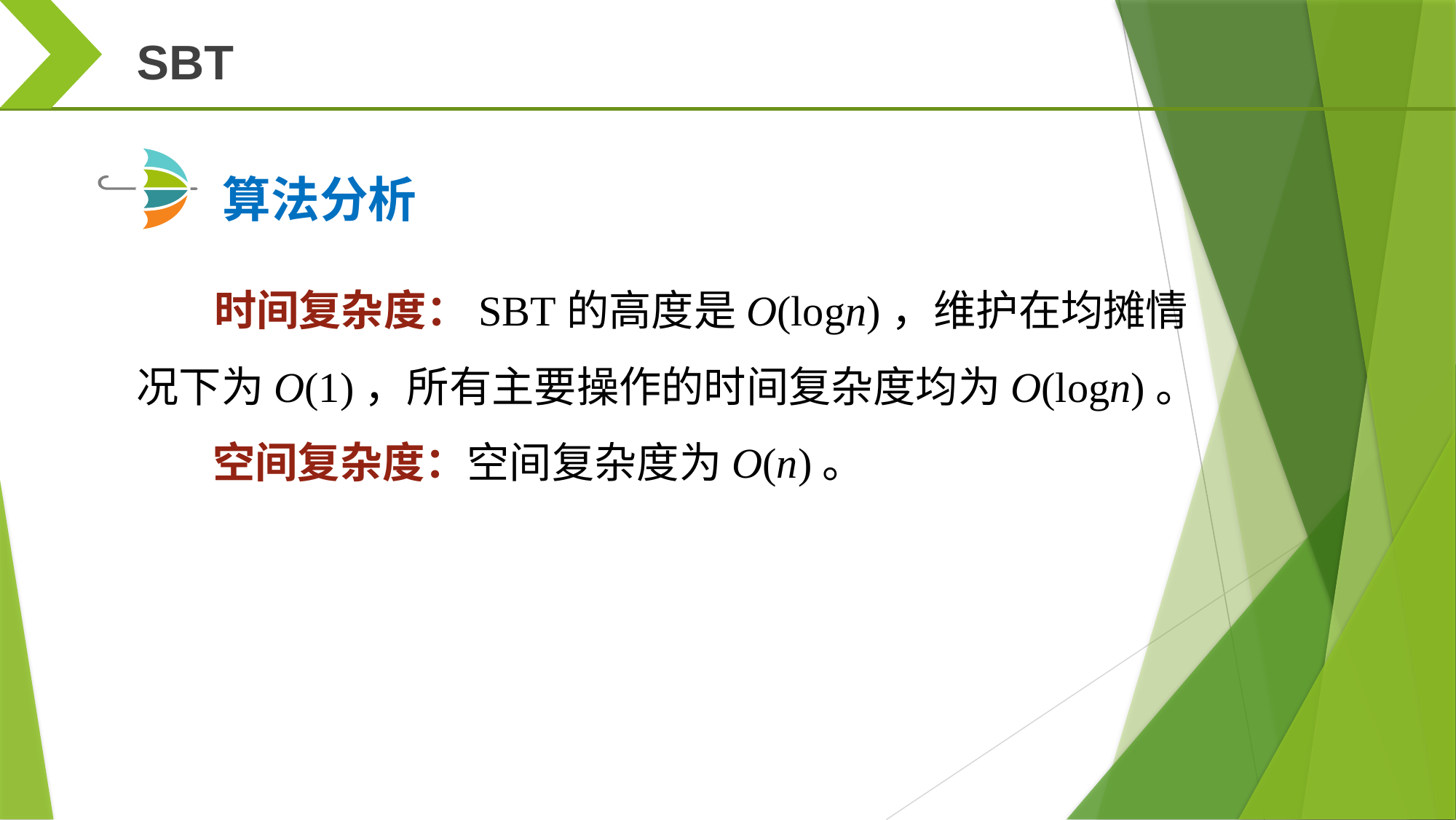

SBT

算法分析
时间复杂度：SBT的高度是O(logn)，维护在均摊情况下为O(1)，所有主要操作的时间复杂度均为O(logn)。
空间复杂度：空间复杂度为O(n)。